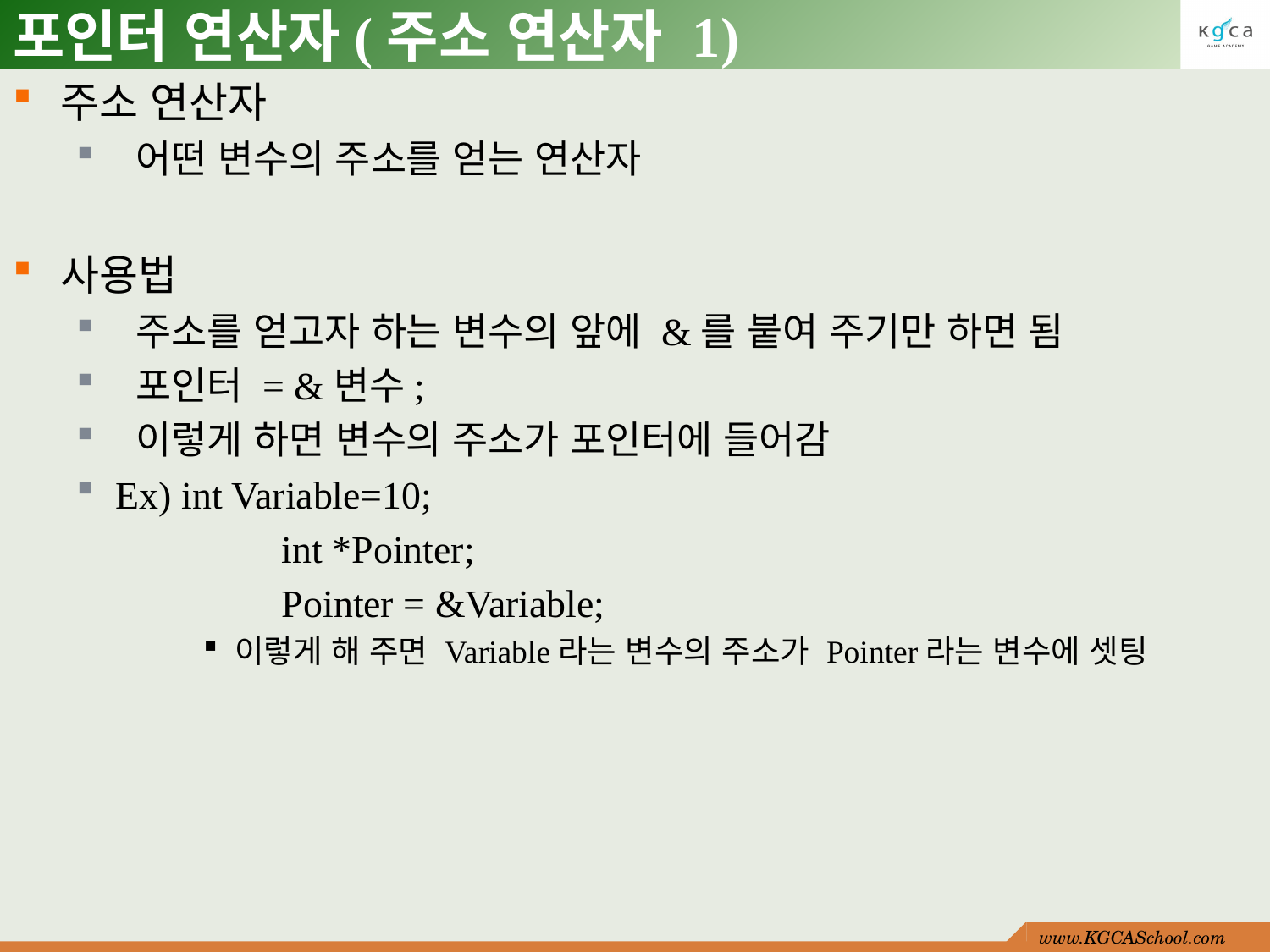

# 포인터 연산자(주소 연산자 1)
주소 연산자
 어떤 변수의 주소를 얻는 연산자

사용법
 주소를 얻고자 하는 변수의 앞에 &를 붙여 주기만 하면 됨
 포인터 = &변수;
 이렇게 하면 변수의 주소가 포인터에 들어감
Ex) int Variable=10;
		    int *Pointer;
		    Pointer = &Variable;
이렇게 해 주면 Variable라는 변수의 주소가 Pointer라는 변수에 셋팅